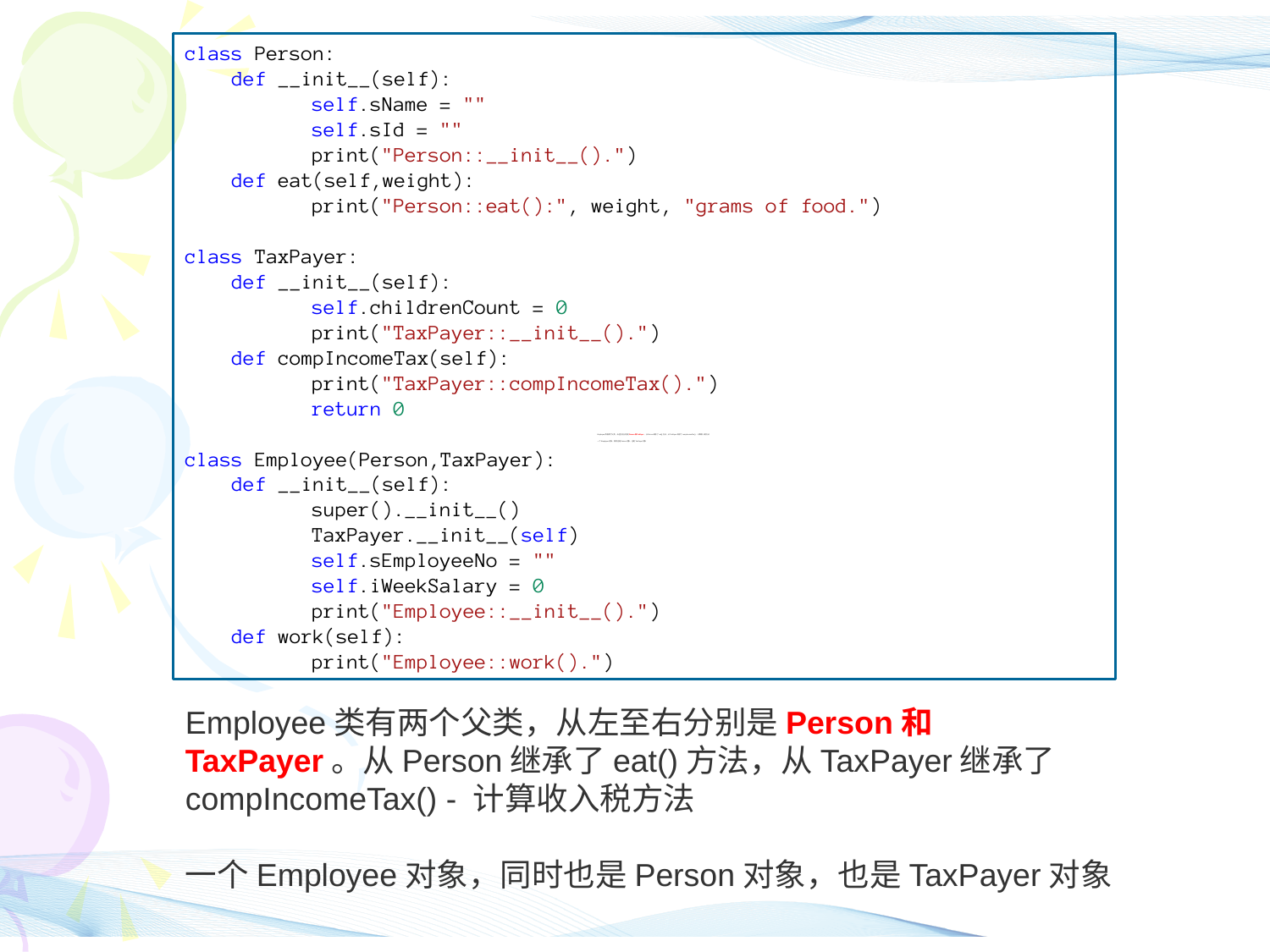

class Person:
    def __init__(self):
	self.sName = ""
	self.sId = ""
	print("Person::__init__().")
    def eat(self,weight):
	print("Person::eat():", weight, "grams of food.")
class TaxPayer:
    def __init__(self):
	self.childrenCount = 0
	print("TaxPayer::__init__().")
    def compIncomeTax(self):
	print("TaxPayer::compIncomeTax().")
	return 0
class Employee(Person,TaxPayer):
    def __init__(self):
	super().__init__()
	TaxPayer.__init__(self)
	self.sEmployeeNo = ""
	self.iWeekSalary = 0
	print("Employee::__init__().")
    def work(self):
	print("Employee::work().")
Employee类有两个父类，从左至右分别是Person和TaxPayer。从Person继承了eat()方法，从TaxPayer继承了compIncomeTax() - 计算收入税方法

一个Employee对象，同时也是Person对象，也是TaxPayer对象
Employee类有两个父类，从左至右分别是Person和TaxPayer。从Person继承了eat()方法，从TaxPayer继承了compIncomeTax() - 计算收入税方法

一个Employee对象，同时也是Person对象，也是TaxPayer对象